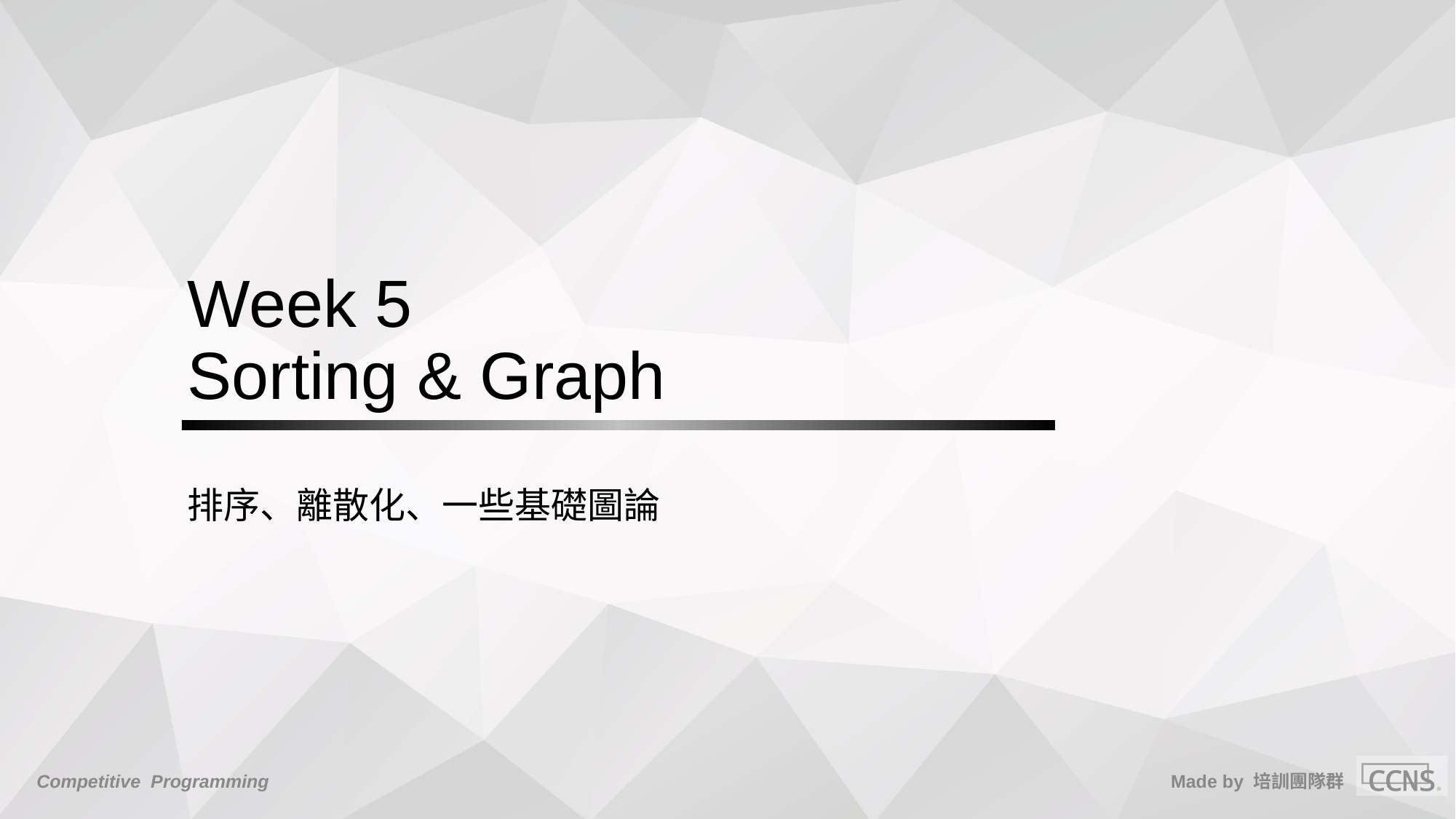

# Week 5 Sorting & Graph
排序、離散化、一些基礎圖論